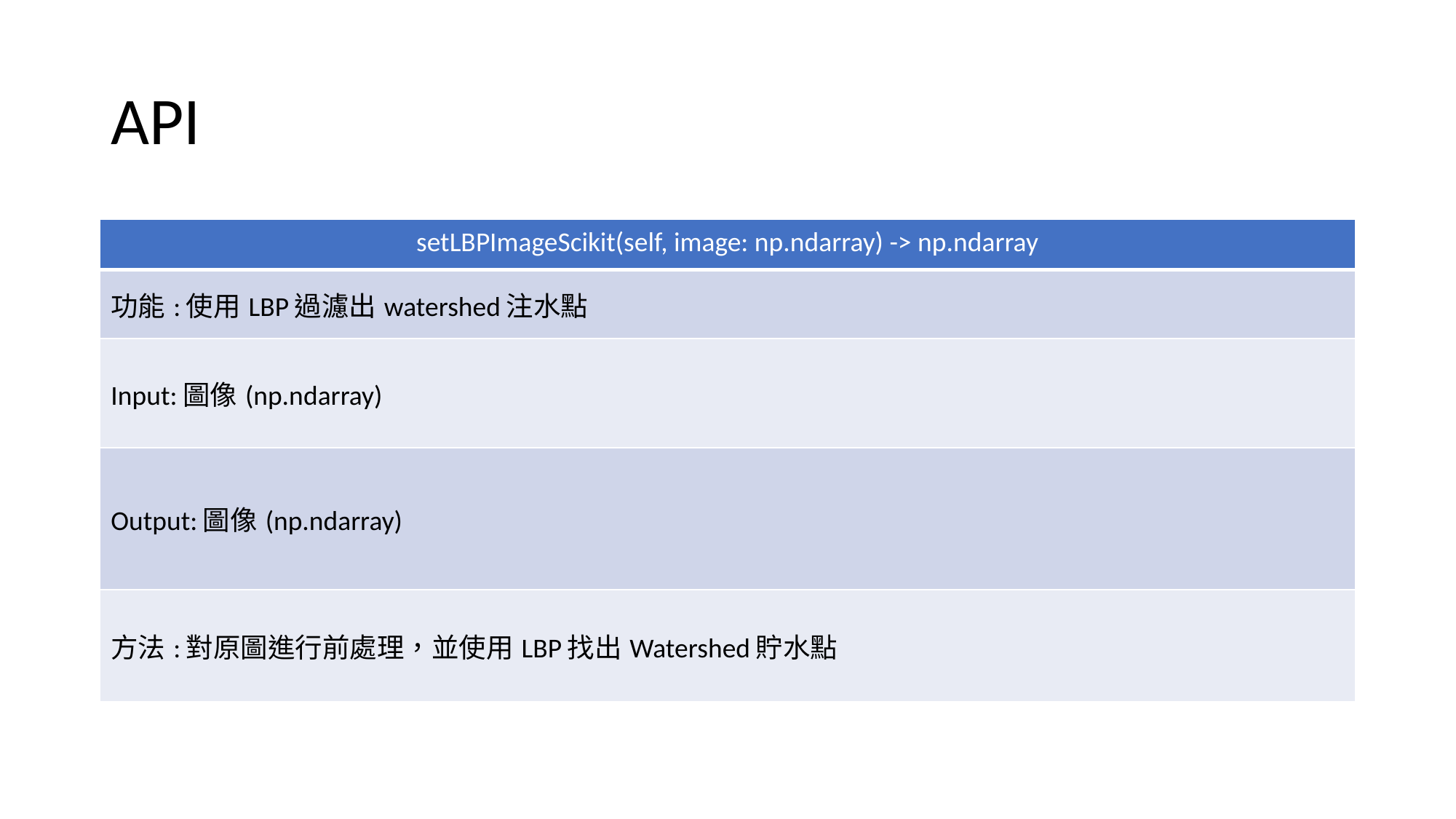

# API
| setLBPImageScikit(self, image: np.ndarray) -> np.ndarray |
| --- |
| 功能:使用LBP過濾出watershed注水點 |
| Input:圖像(np.ndarray) |
| Output:圖像(np.ndarray) |
| 方法:對原圖進行前處理，並使用LBP找出Watershed貯水點 |